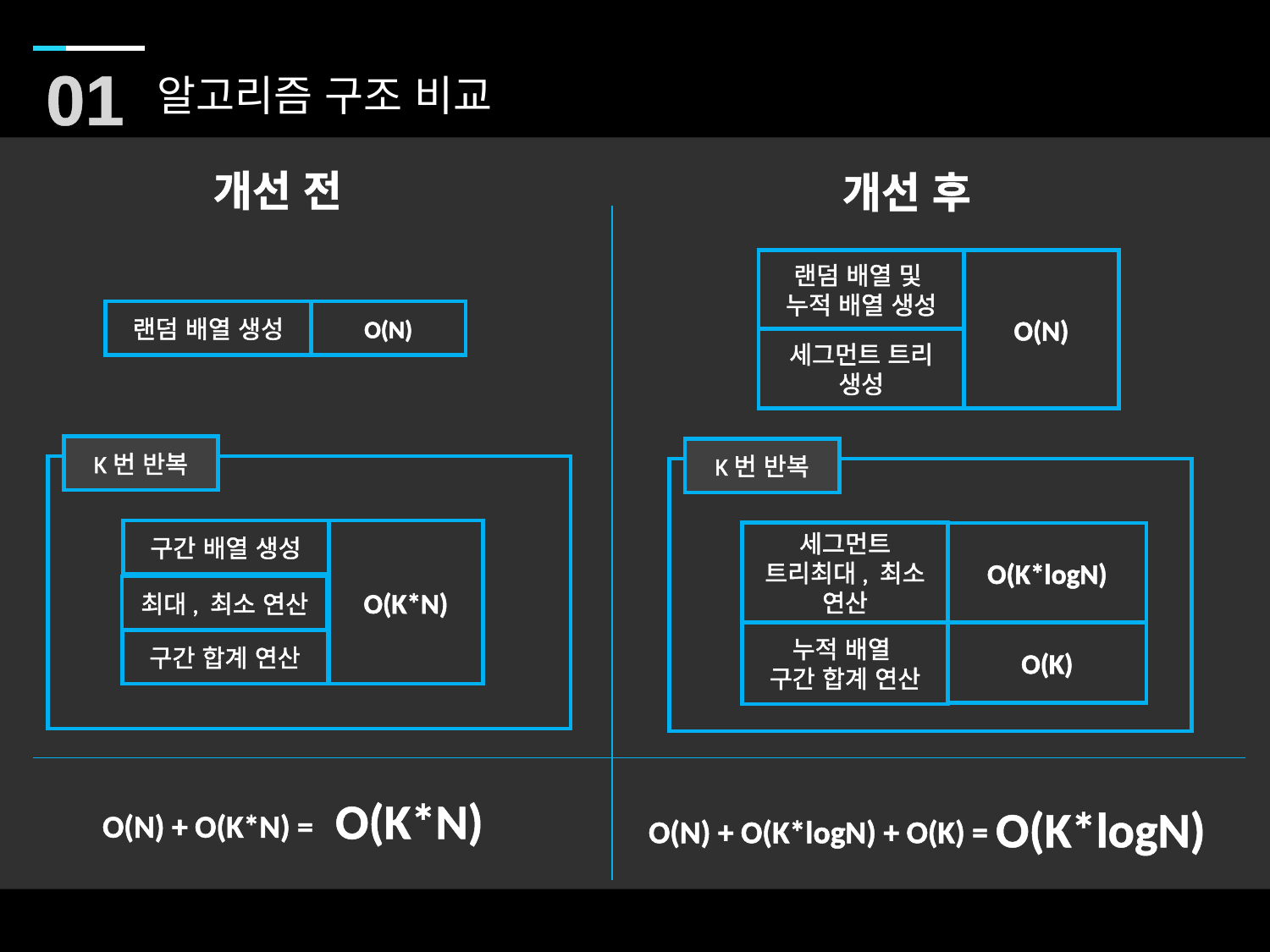

01
알고리즘 구조 비교

개선 전
개선 후
O(N)
랜덤 배열 및
누적 배열 생성
랜덤 배열 생성
O(N)
세그먼트 트리 생성
K번 반복
K번 반복

O(K*N)
구간 배열 생성
세그먼트 트리최대, 최소 연산
O(K*logN)
최대, 최소 연산
O(K)
누적 배열
구간 합계 연산
구간 합계 연산
O(K*N)
O(K*logN)
O(N) + O(K*N) =
O(N) + O(K*logN) + O(K) =